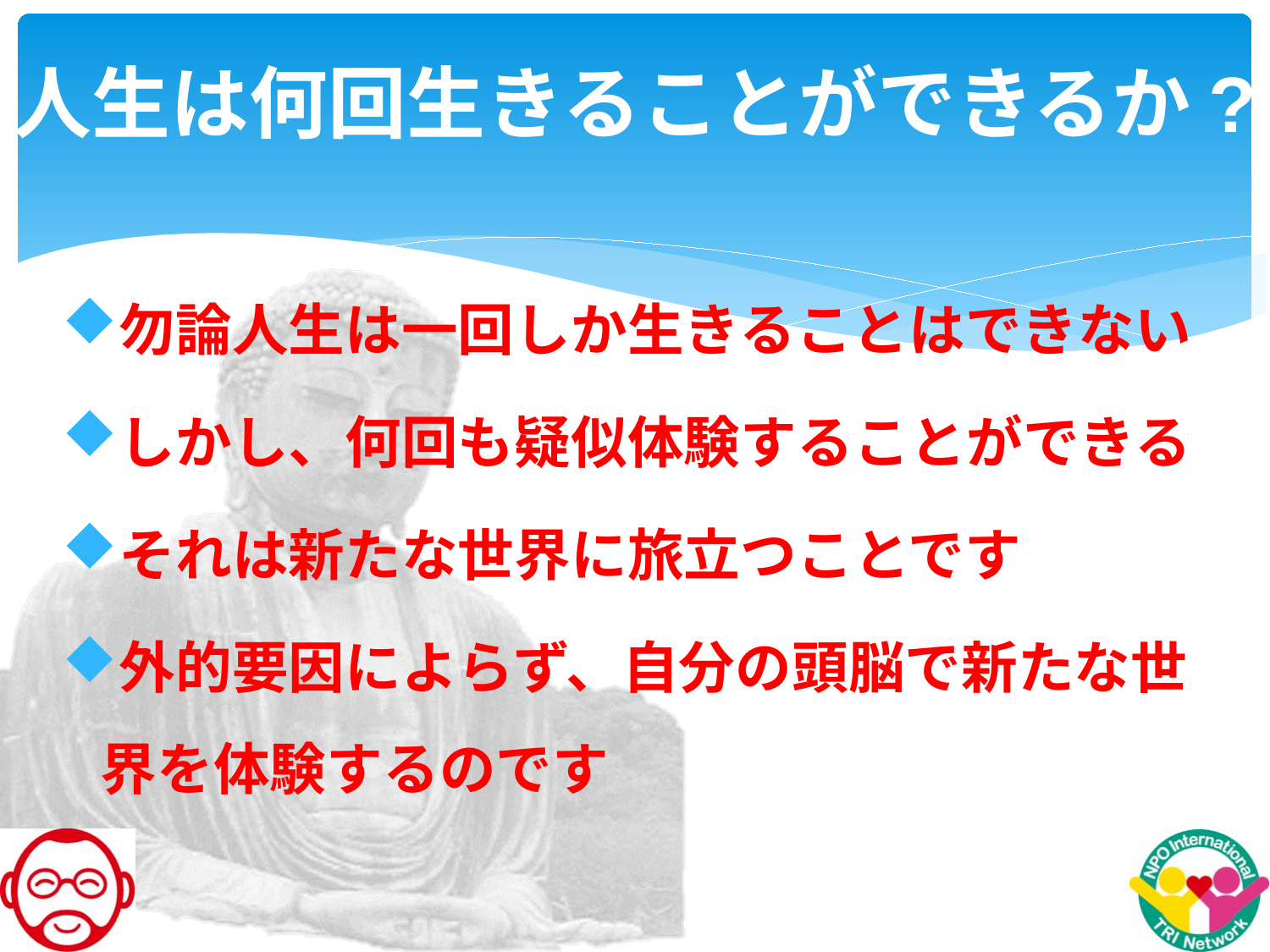

# 人生は何回生きることができるか?
勿論人生は一回しか生きることはできない
しかし、何回も疑似体験することができる
それは新たな世界に旅立つことです
外的要因によらず、自分の頭脳で新たな世界を体験するのです